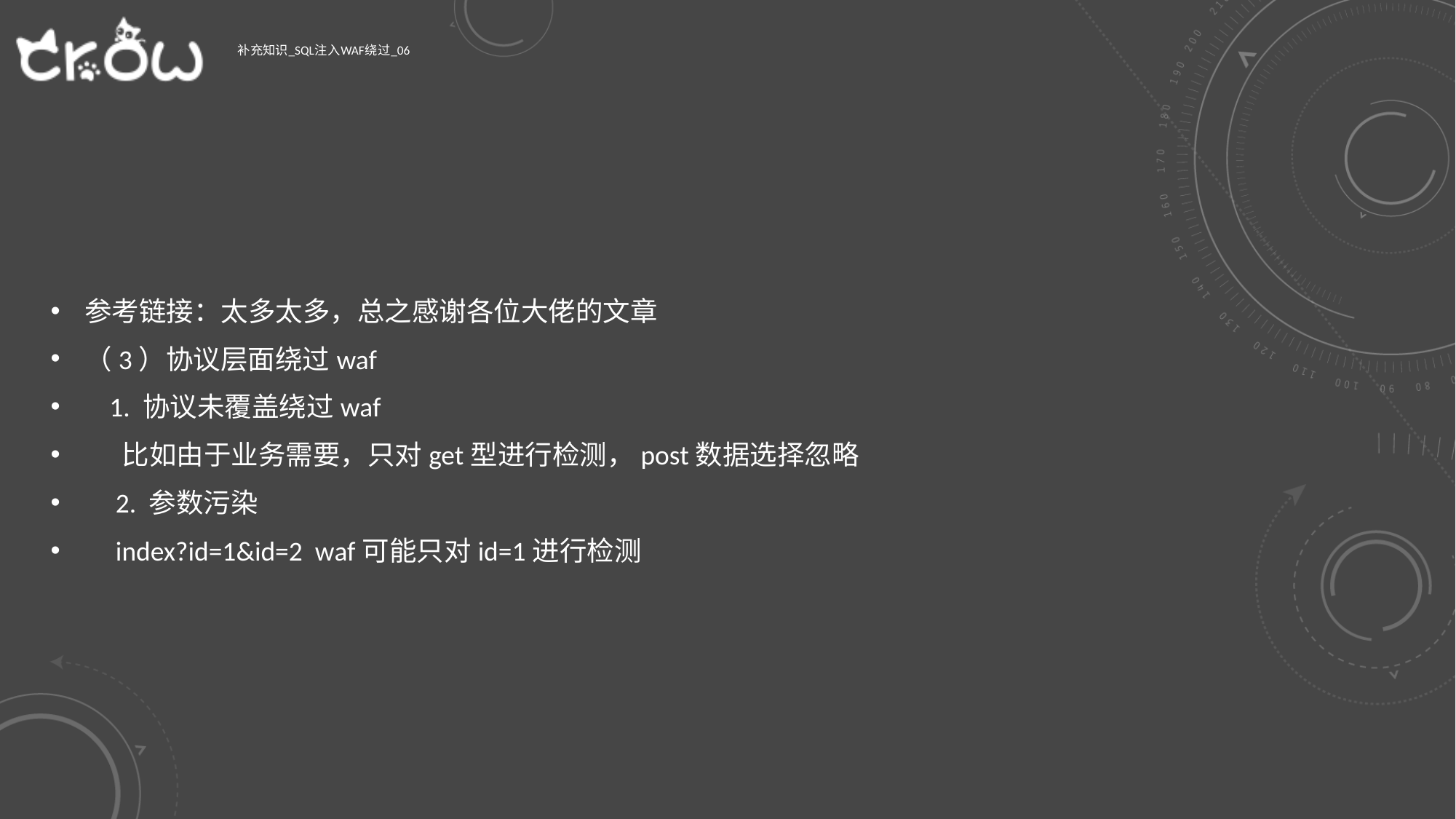

# 补充知识_sql注入WAF绕过_06
参考链接：太多太多，总之感谢各位大佬的文章
（3）协议层面绕过waf
    1. 协议未覆盖绕过waf
     比如由于业务需要，只对get型进行检测，post数据选择忽略
     2. 参数污染
     index?id=1&id=2  waf可能只对id=1进行检测